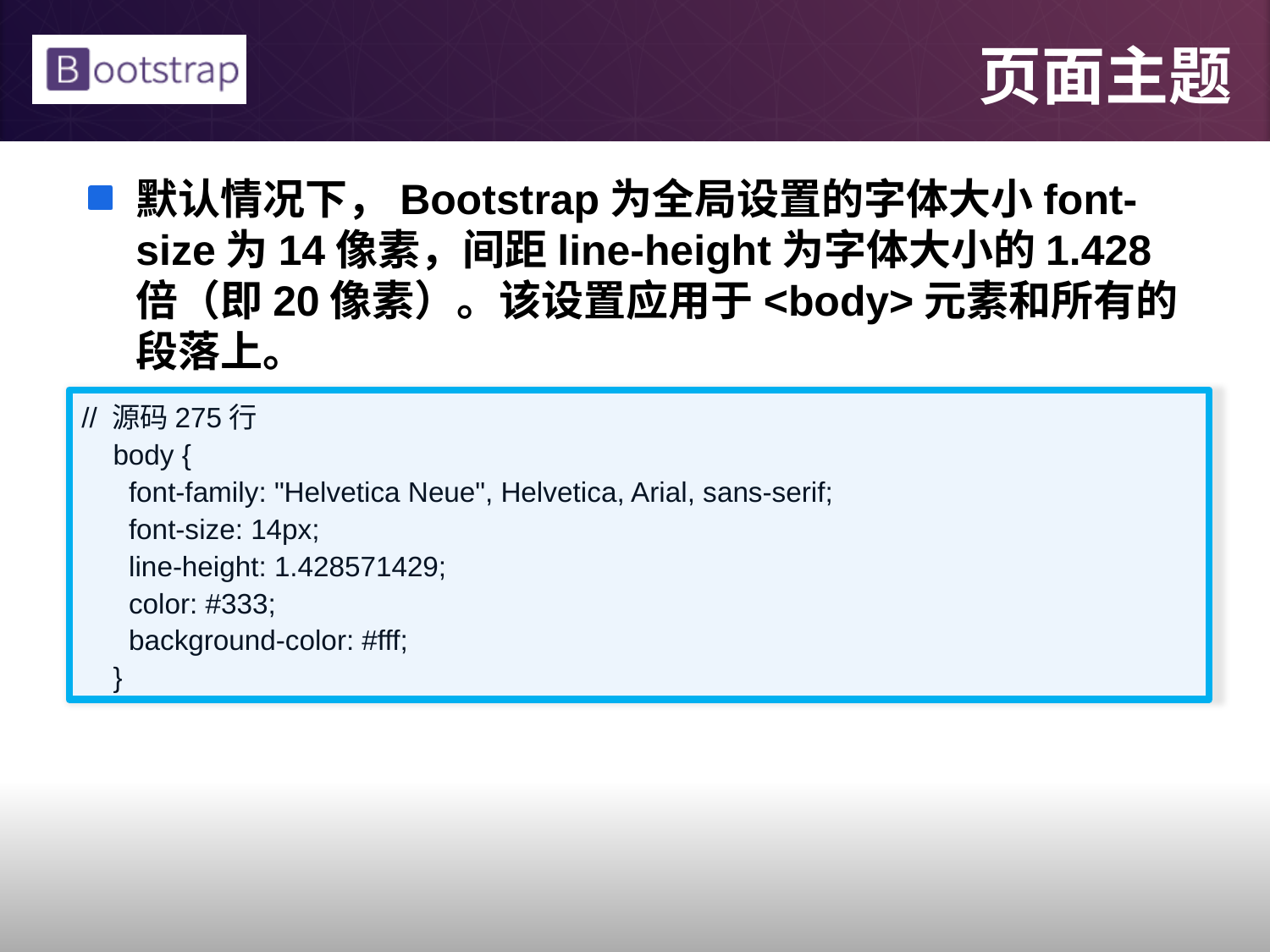

# 页面主题
默认情况下，Bootstrap为全局设置的字体大小font-size为14像素，间距line-height为字体大小的1.428倍（即20像素）。该设置应用于<body>元素和所有的段落上。
// 源码275行
    body {
      font-family: "Helvetica Neue", Helvetica, Arial, sans-serif;
      font-size: 14px;
      line-height: 1.428571429;
      color: #333;
      background-color: #fff;
    }